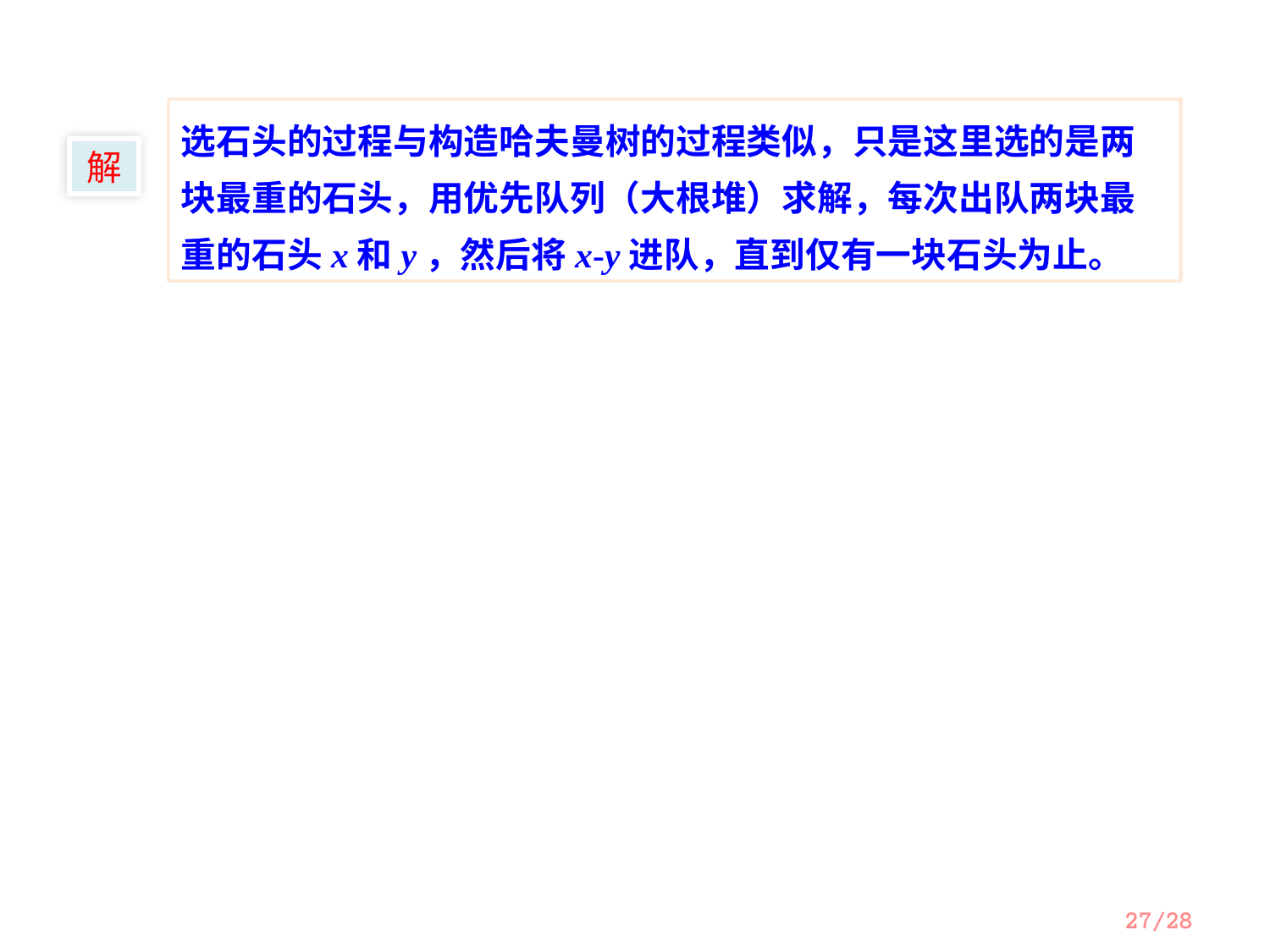

选石头的过程与构造哈夫曼树的过程类似，只是这里选的是两块最重的石头，用优先队列（大根堆）求解，每次出队两块最重的石头x和y，然后将x-y进队，直到仅有一块石头为止。
解
27/28